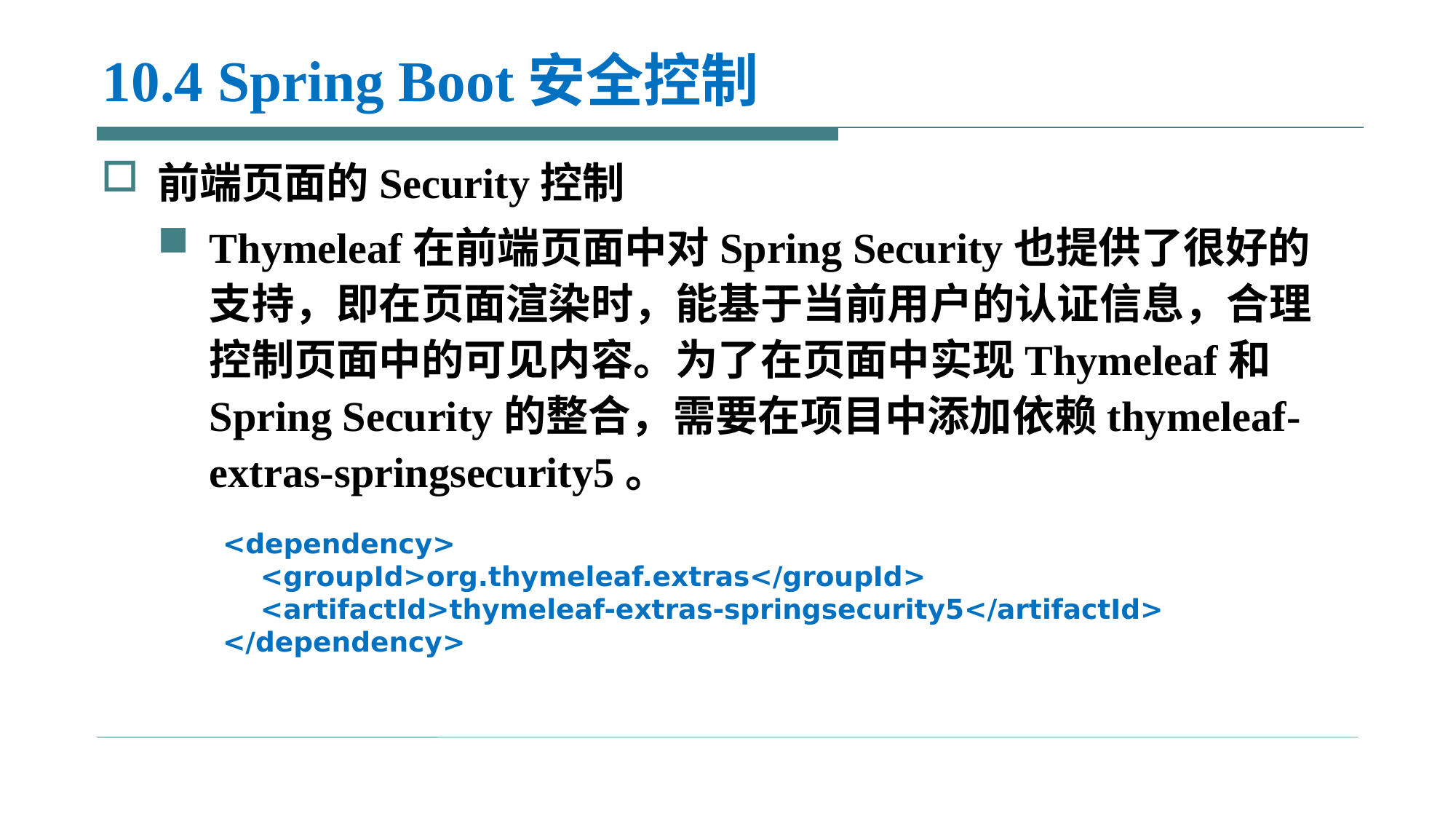

# 10.4 Spring Boot安全控制
前端页面的Security控制
Thymeleaf在前端页面中对Spring Security也提供了很好的支持，即在页面渲染时，能基于当前用户的认证信息，合理控制页面中的可见内容。为了在页面中实现Thymeleaf和Spring Security的整合，需要在项目中添加依赖thymeleaf-extras-springsecurity5。
<dependency>
    <groupId>org.thymeleaf.extras</groupId>
    <artifactId>thymeleaf-extras-springsecurity5</artifactId>
</dependency>
41